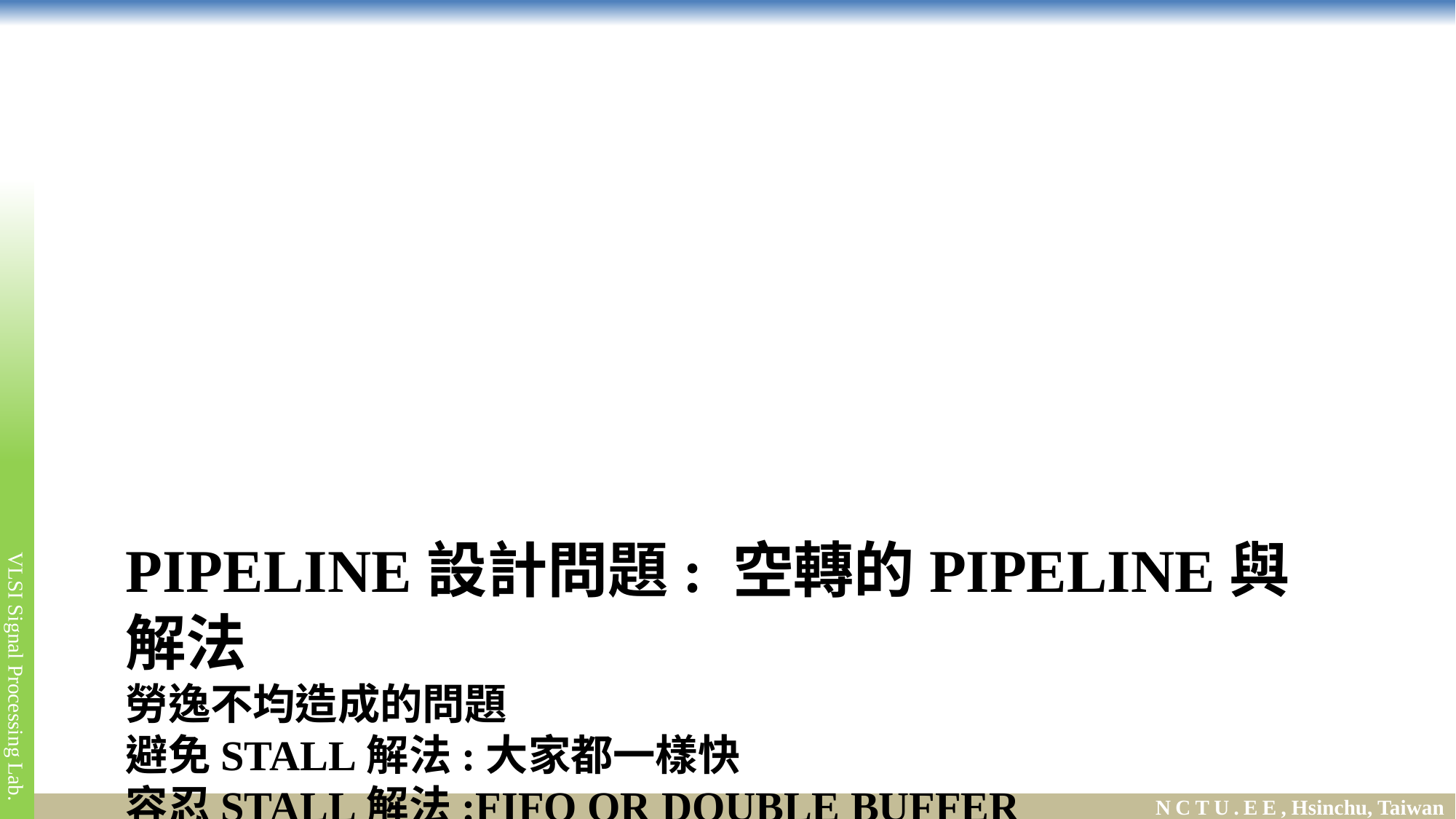

# Pipeline設計問題: 空轉的Pipeline與解法 勞逸不均造成的問題 避免stall解法:大家都一樣快 容忍stall解法:FIFO or double buffer 這裡是針對比較複雜的pipeline (hierarchical pipeline)